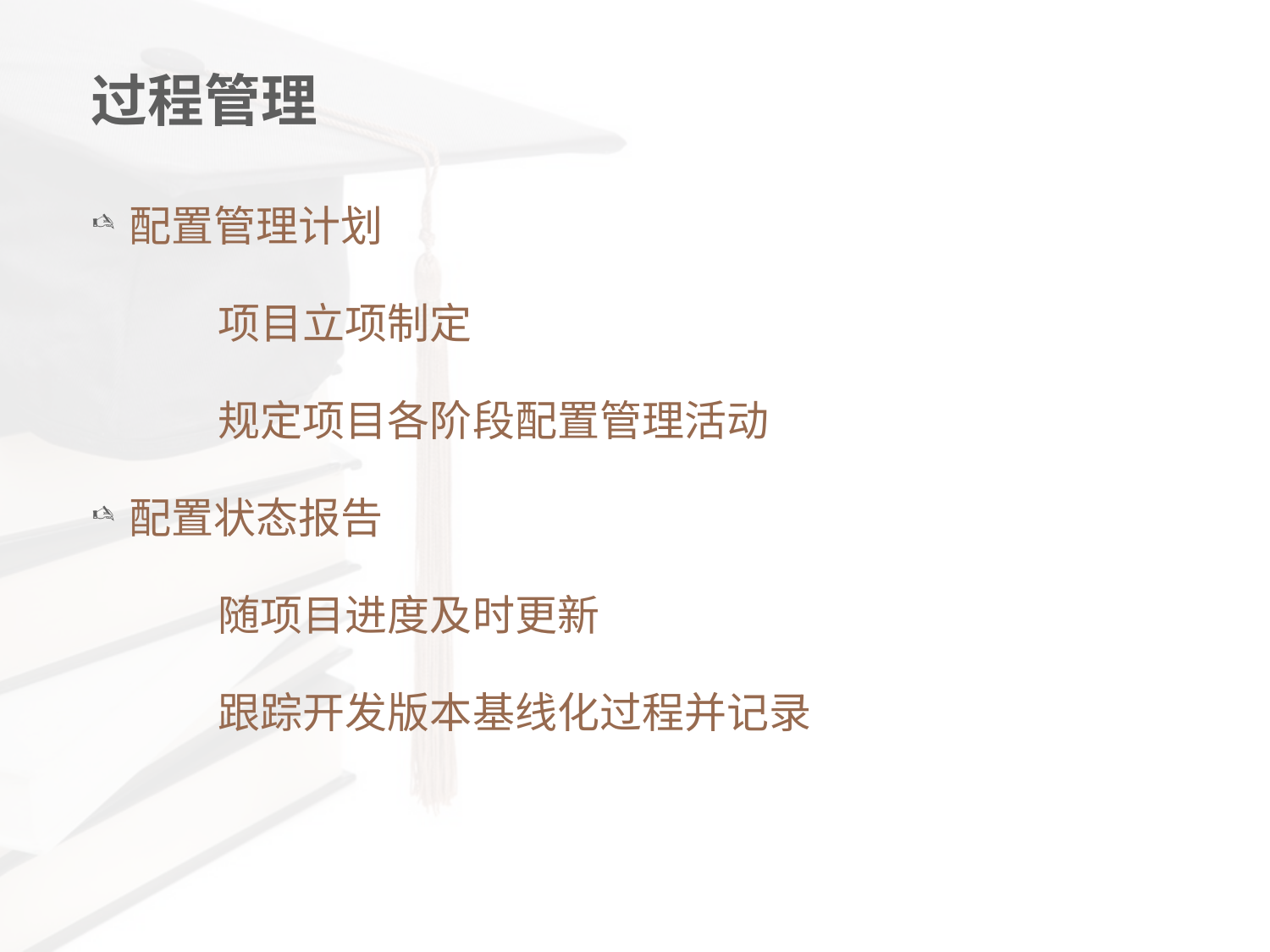

# 过程管理
配置管理计划
	项目立项制定
	规定项目各阶段配置管理活动
配置状态报告
	随项目进度及时更新
	跟踪开发版本基线化过程并记录